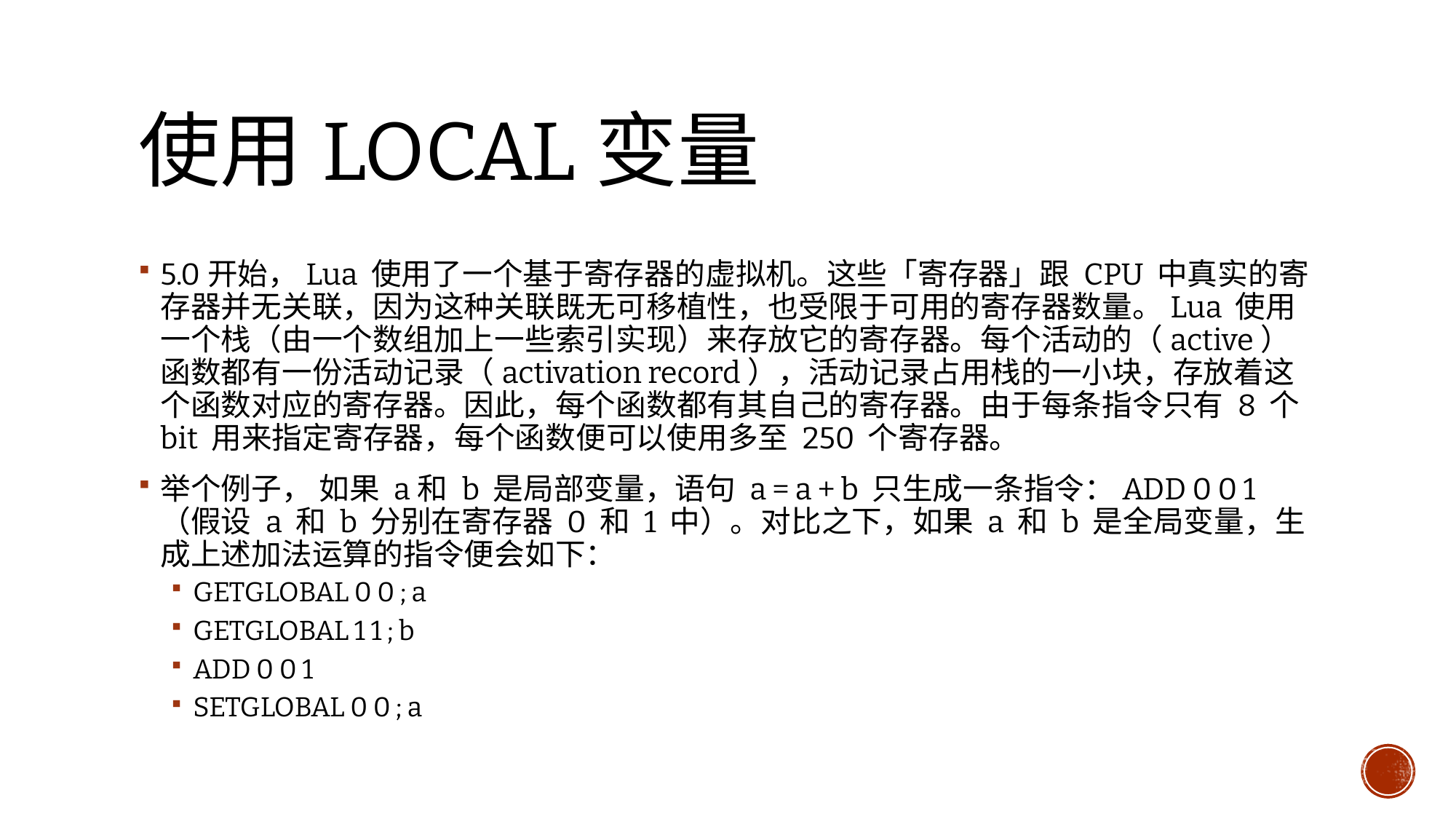

# 使用local变量
5.0开始，Lua 使用了一个基于寄存器的虚拟机。这些「寄存器」跟 CPU 中真实的寄存器并无关联，因为这种关联既无可移植性，也受限于可用的寄存器数量。Lua 使用一个栈（由一个数组加上一些索引实现）来存放它的寄存器。每个活动的（active）函数都有一份活动记录（activation record），活动记录占用栈的一小块，存放着这个函数对应的寄存器。因此，每个函数都有其自己的寄存器。由于每条指令只有 8 个 bit 用来指定寄存器，每个函数便可以使用多至 250 个寄存器。
举个例子， 如果 a和 b 是局部变量，语句 a = a + b 只生成一条指令：ADD 0 0 1（假设 a 和 b 分别在寄存器 0 和 1 中）。对比之下，如果 a 和 b 是全局变量，生成上述加法运算的指令便会如下：
GETGLOBAL 0 0 ; a
GETGLOBAL 1 1 ; b
ADD 0 0 1
SETGLOBAL 0 0 ; a